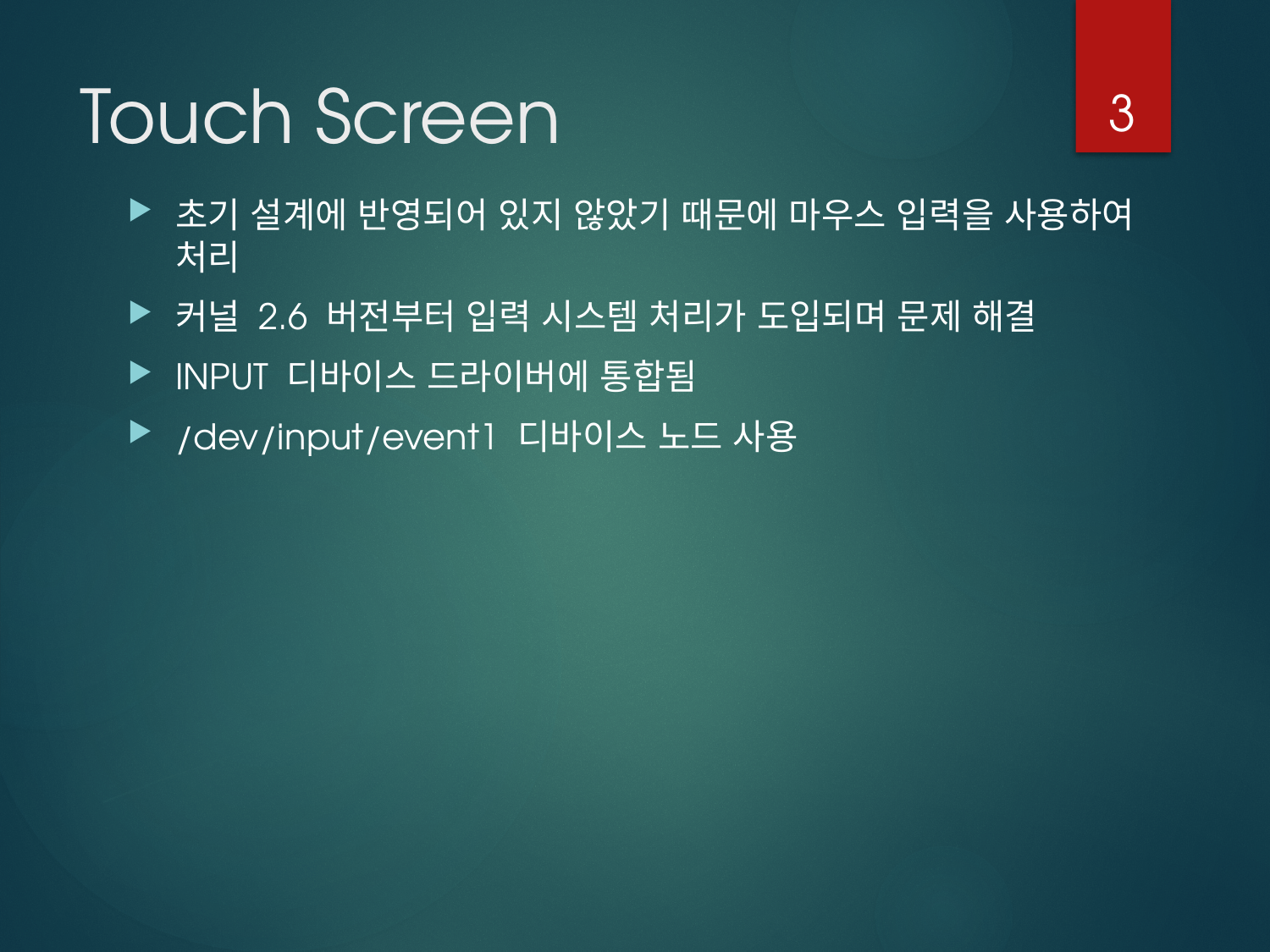

3
# Touch Screen
초기 설계에 반영되어 있지 않았기 때문에 마우스 입력을 사용하여 처리
커널 2.6 버전부터 입력 시스템 처리가 도입되며 문제 해결
INPUT 디바이스 드라이버에 통합됨
/dev/input/event1 디바이스 노드 사용